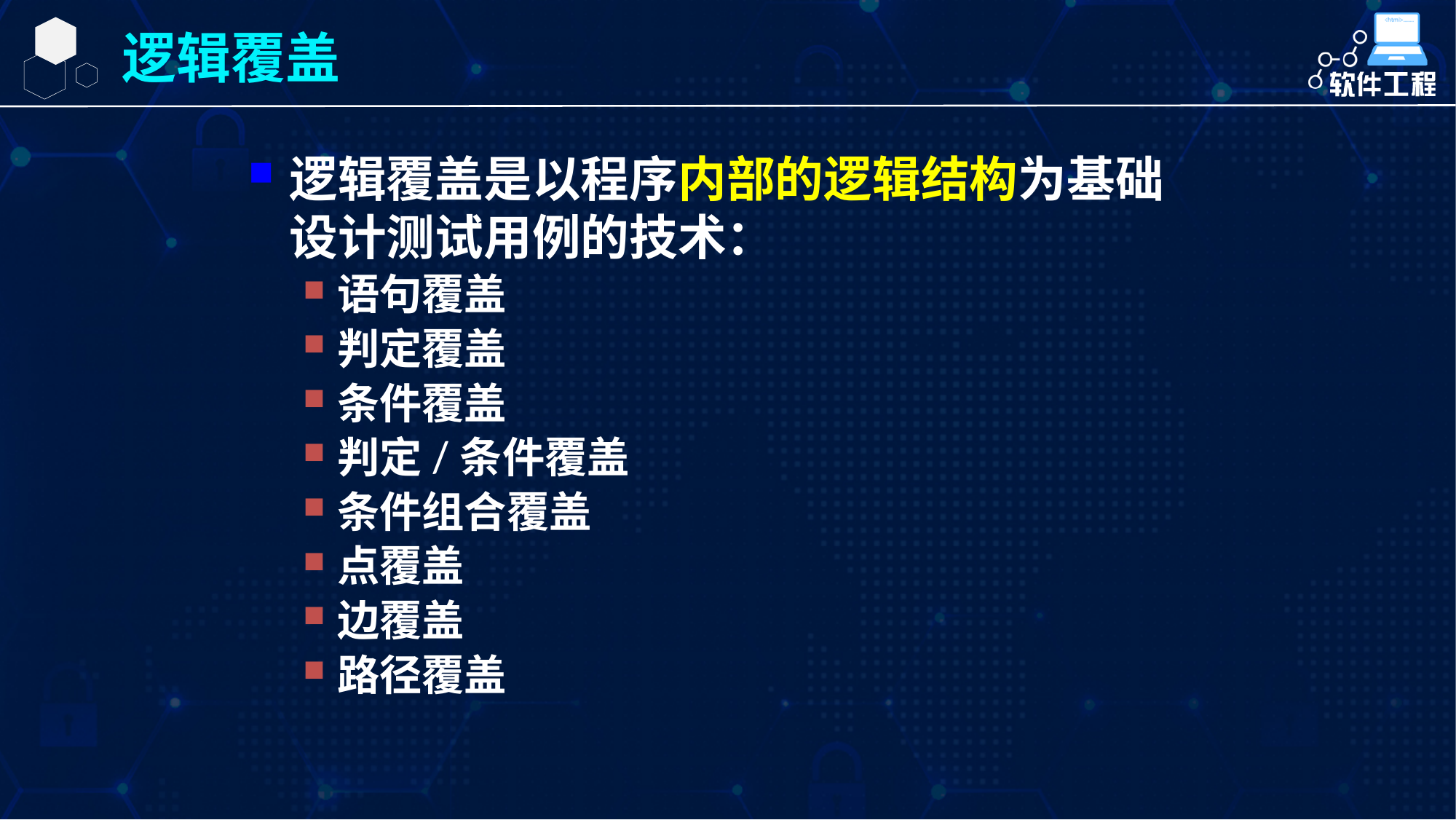

逻辑覆盖
逻辑覆盖是以程序内部的逻辑结构为基础设计测试用例的技术：
语句覆盖
判定覆盖
条件覆盖
判定/条件覆盖
条件组合覆盖
点覆盖
边覆盖
路径覆盖